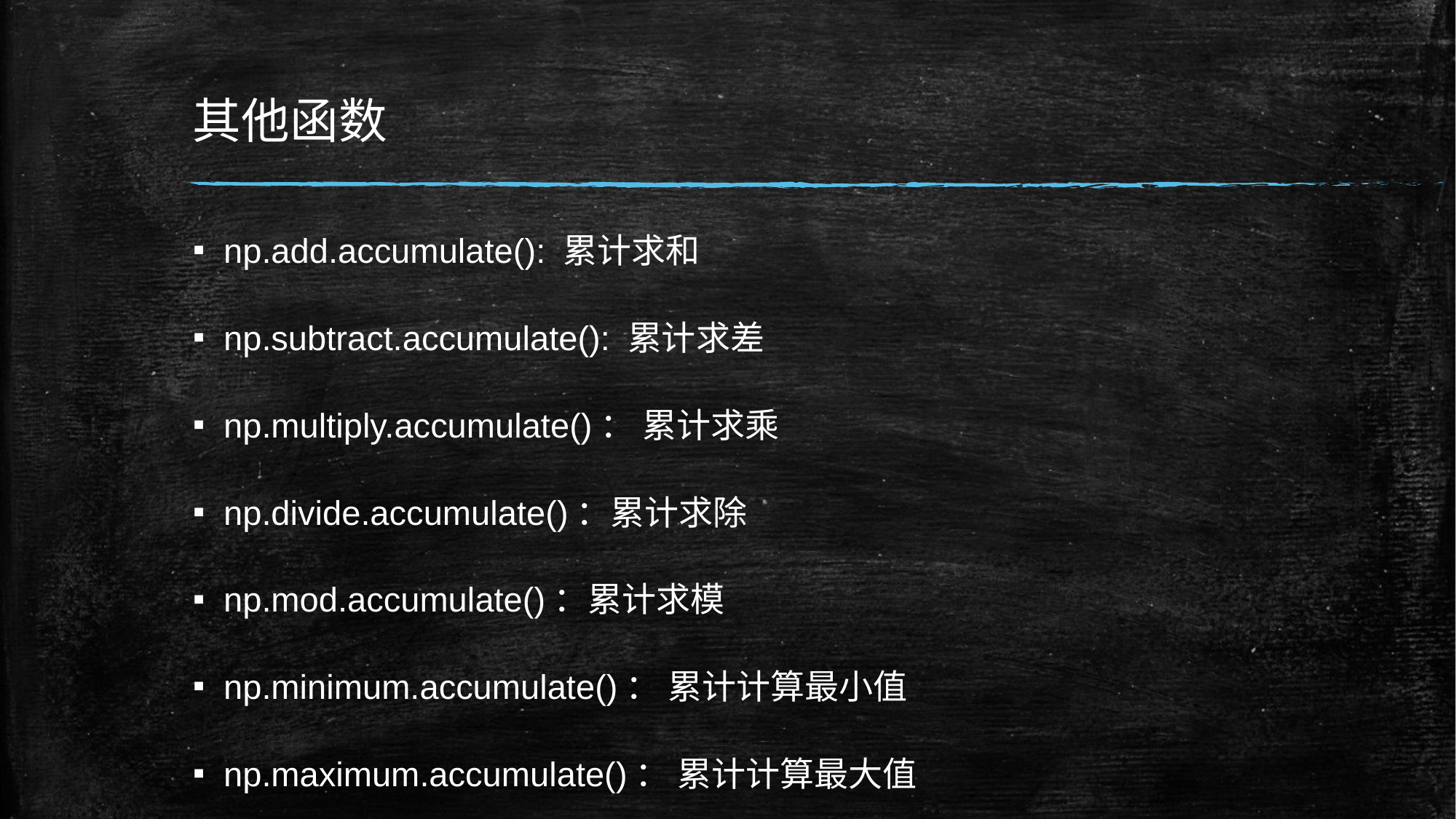

# 其他函数
np.add.accumulate(): 累计求和
np.subtract.accumulate(): 累计求差
np.multiply.accumulate()： 累计求乘
np.divide.accumulate()：累计求除
np.mod.accumulate()：累计求模
np.minimum.accumulate()： 累计计算最小值
np.maximum.accumulate()： 累计计算最大值